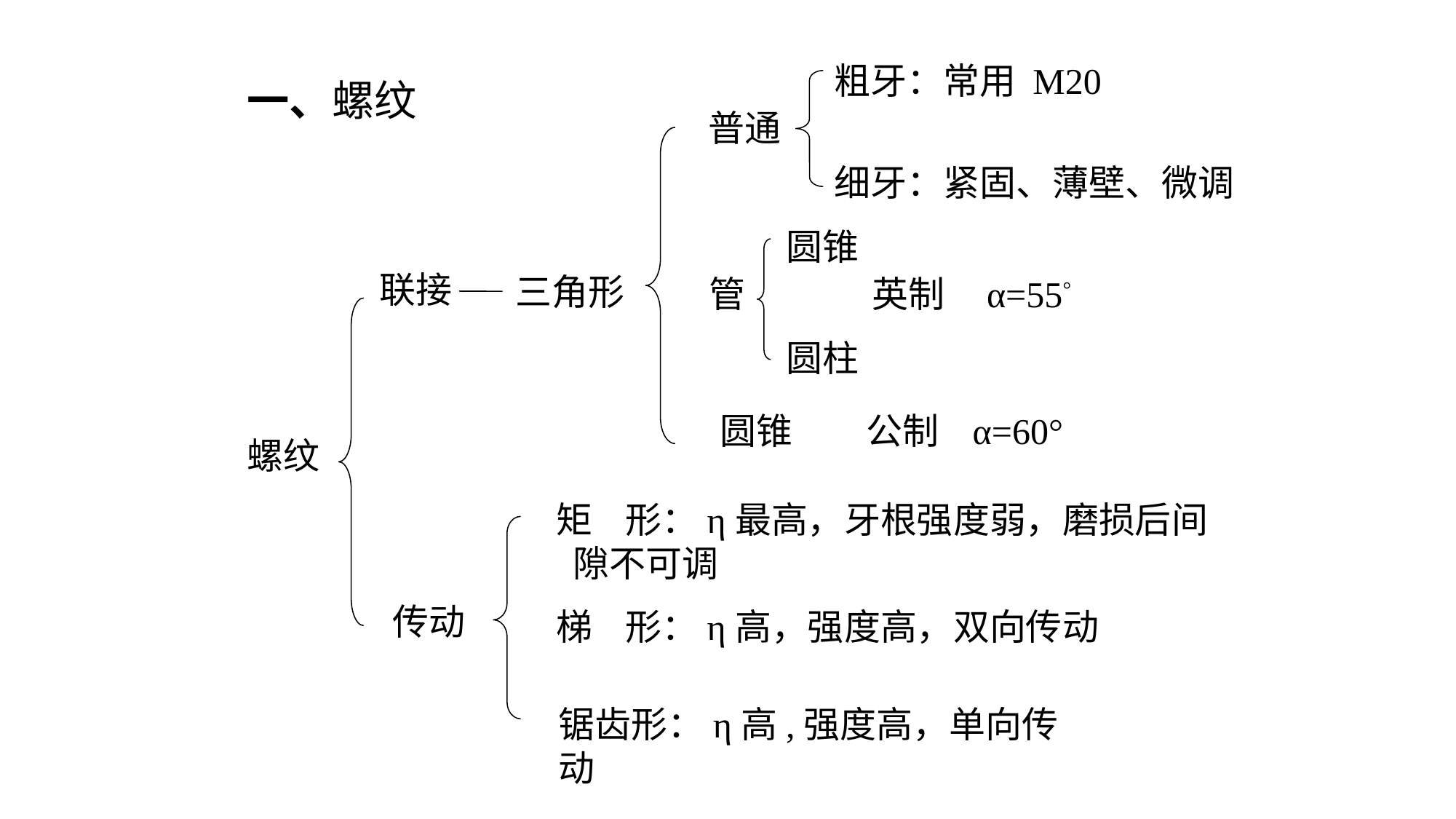

粗牙：常用 M20
一、螺纹

普通

细牙：紧固、薄壁、微调
圆锥

联接
三角形
管
英制    α=55°

圆柱
圆锥         公制   α=60°
螺纹
矩    形：η最高，牙根强度弱，磨损后间	     隙不可调

传动
梯    形：η高，强度高，双向传动
锯齿形：η高,强度高，单向传动